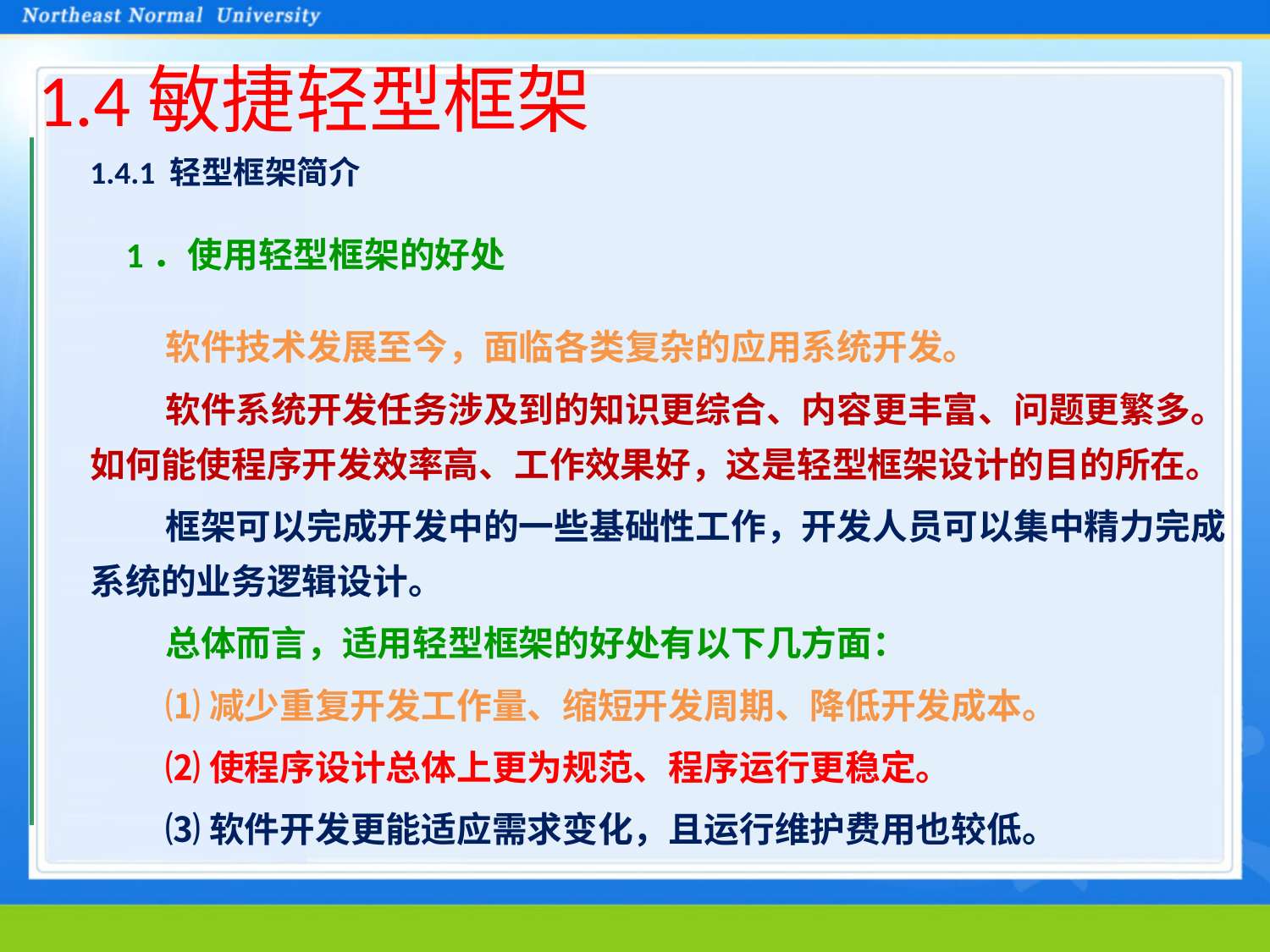

# 1.4敏捷轻型框架
1.4.1 轻型框架简介
1．使用轻型框架的好处
软件技术发展至今，面临各类复杂的应用系统开发。
软件系统开发任务涉及到的知识更综合、内容更丰富、问题更繁多。如何能使程序开发效率高、工作效果好，这是轻型框架设计的目的所在。
框架可以完成开发中的一些基础性工作，开发人员可以集中精力完成系统的业务逻辑设计。
总体而言，适用轻型框架的好处有以下几方面：
⑴减少重复开发工作量、缩短开发周期、降低开发成本。
⑵使程序设计总体上更为规范、程序运行更稳定。
⑶软件开发更能适应需求变化，且运行维护费用也较低。